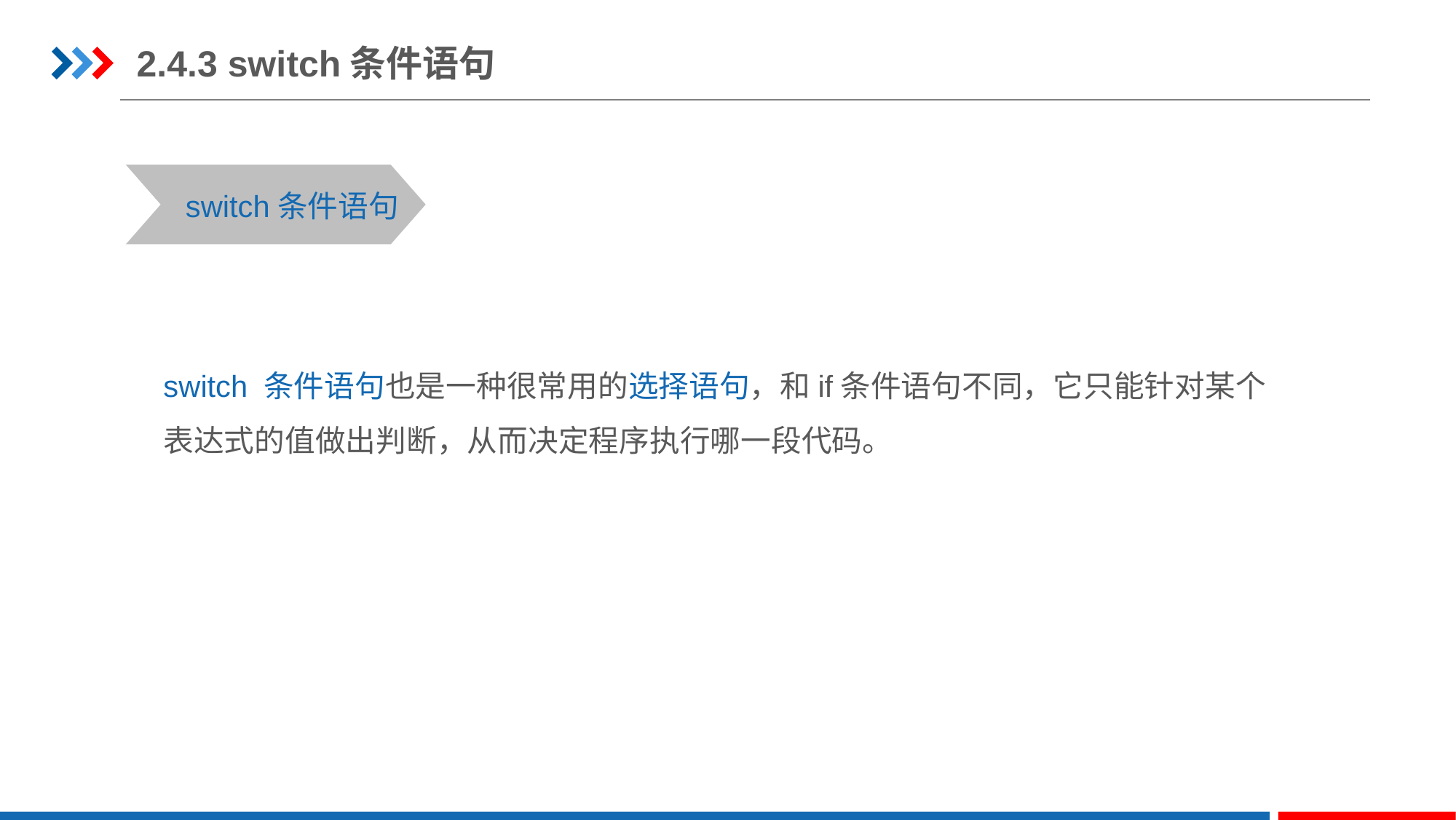

2.4.3 switch条件语句

switch条件语句
switch 条件语句也是一种很常用的选择语句，和if条件语句不同，它只能针对某个表达式的值做出判断，从而决定程序执行哪一段代码。